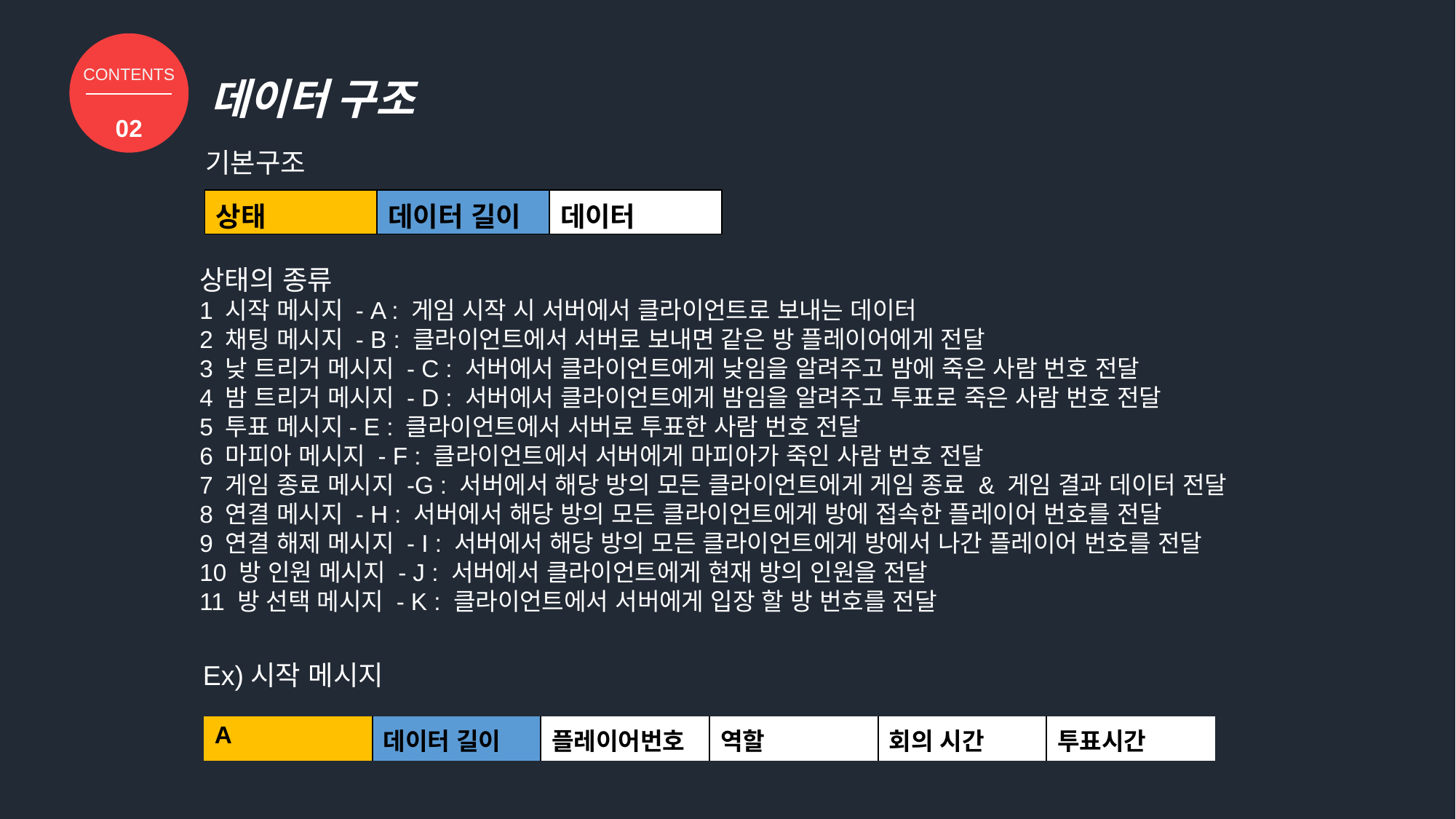

CONTENTS
02
데이터 구조
기본구조
| 상태 | 데이터 길이 | 데이터 |
| --- | --- | --- |
상태의 종류
1 시작 메시지 - A : 게임 시작 시 서버에서 클라이언트로 보내는 데이터
2 채팅 메시지 - B : 클라이언트에서 서버로 보내면 같은 방 플레이어에게 전달
3 낮 트리거 메시지 - C : 서버에서 클라이언트에게 낮임을 알려주고 밤에 죽은 사람 번호 전달
4 밤 트리거 메시지 - D : 서버에서 클라이언트에게 밤임을 알려주고 투표로 죽은 사람 번호 전달
5 투표 메시지- E : 클라이언트에서 서버로 투표한 사람 번호 전달
6 마피아 메시지 - F : 클라이언트에서 서버에게 마피아가 죽인 사람 번호 전달
7 게임 종료 메시지 -G : 서버에서 해당 방의 모든 클라이언트에게 게임 종료 & 게임 결과 데이터 전달
8 연결 메시지 - H : 서버에서 해당 방의 모든 클라이언트에게 방에 접속한 플레이어 번호를 전달
9 연결 해제 메시지 - I : 서버에서 해당 방의 모든 클라이언트에게 방에서 나간 플레이어 번호를 전달
10 방 인원 메시지 - J : 서버에서 클라이언트에게 현재 방의 인원을 전달
11 방 선택 메시지 - K : 클라이언트에서 서버에게 입장 할 방 번호를 전달

Ex)시작 메시지
| A | 데이터 길이 | 플레이어번호 | 역할 | 회의 시간 | 투표시간 |
| --- | --- | --- | --- | --- | --- |